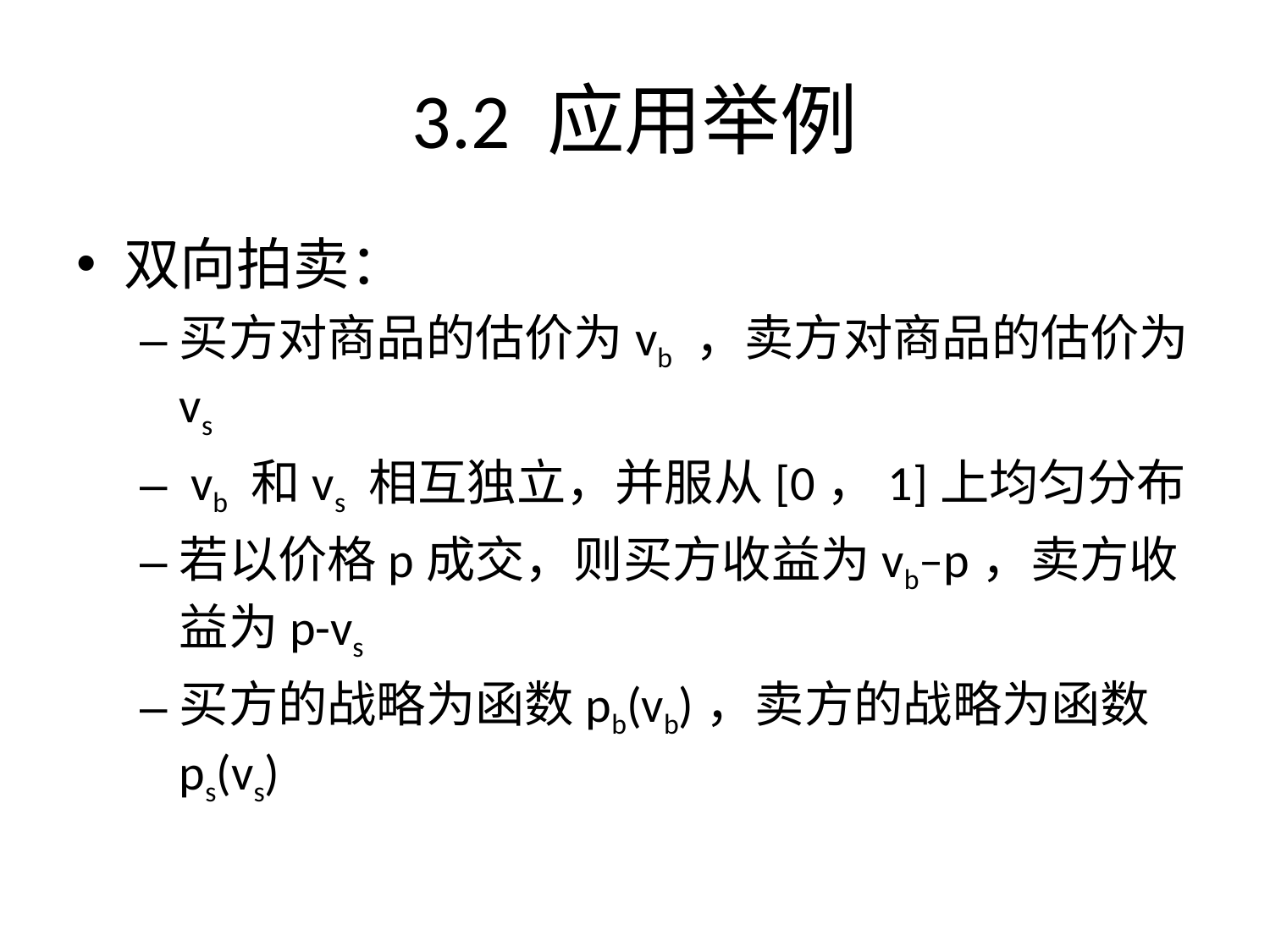

3.2 应用举例
双向拍卖：
买方对商品的估价为vb ，卖方对商品的估价为vs
 vb 和vs 相互独立，并服从[0，1]上均匀分布
若以价格p成交，则买方收益为vb–p，卖方收益为p-vs
买方的战略为函数pb(vb)，卖方的战略为函数ps(vs)